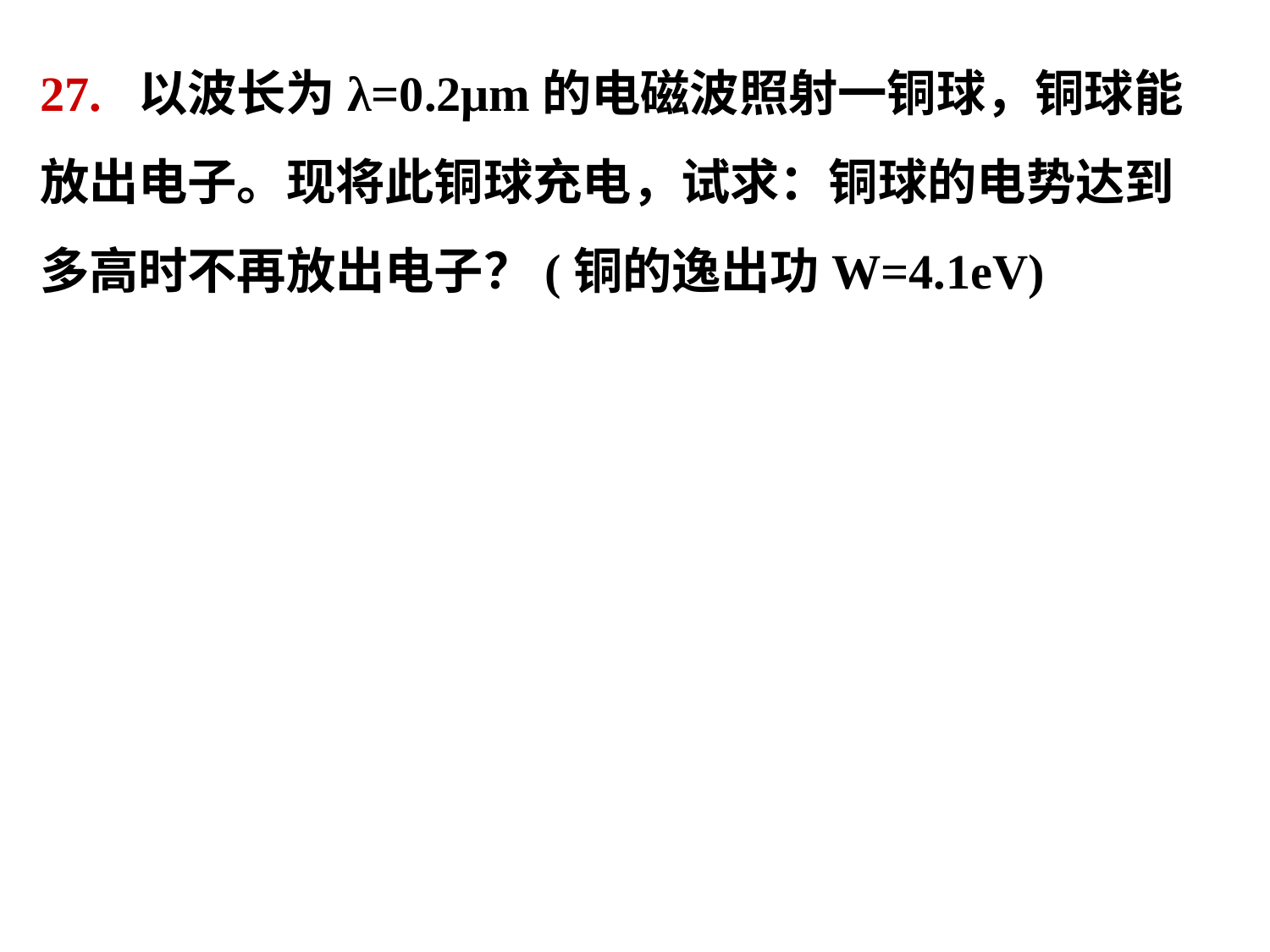

27.  以波长为λ=0.2μm的电磁波照射一铜球，铜球能放出电子。现将此铜球充电，试求：铜球的电势达到多高时不再放出电子？(铜的逸出功W=4.1eV)